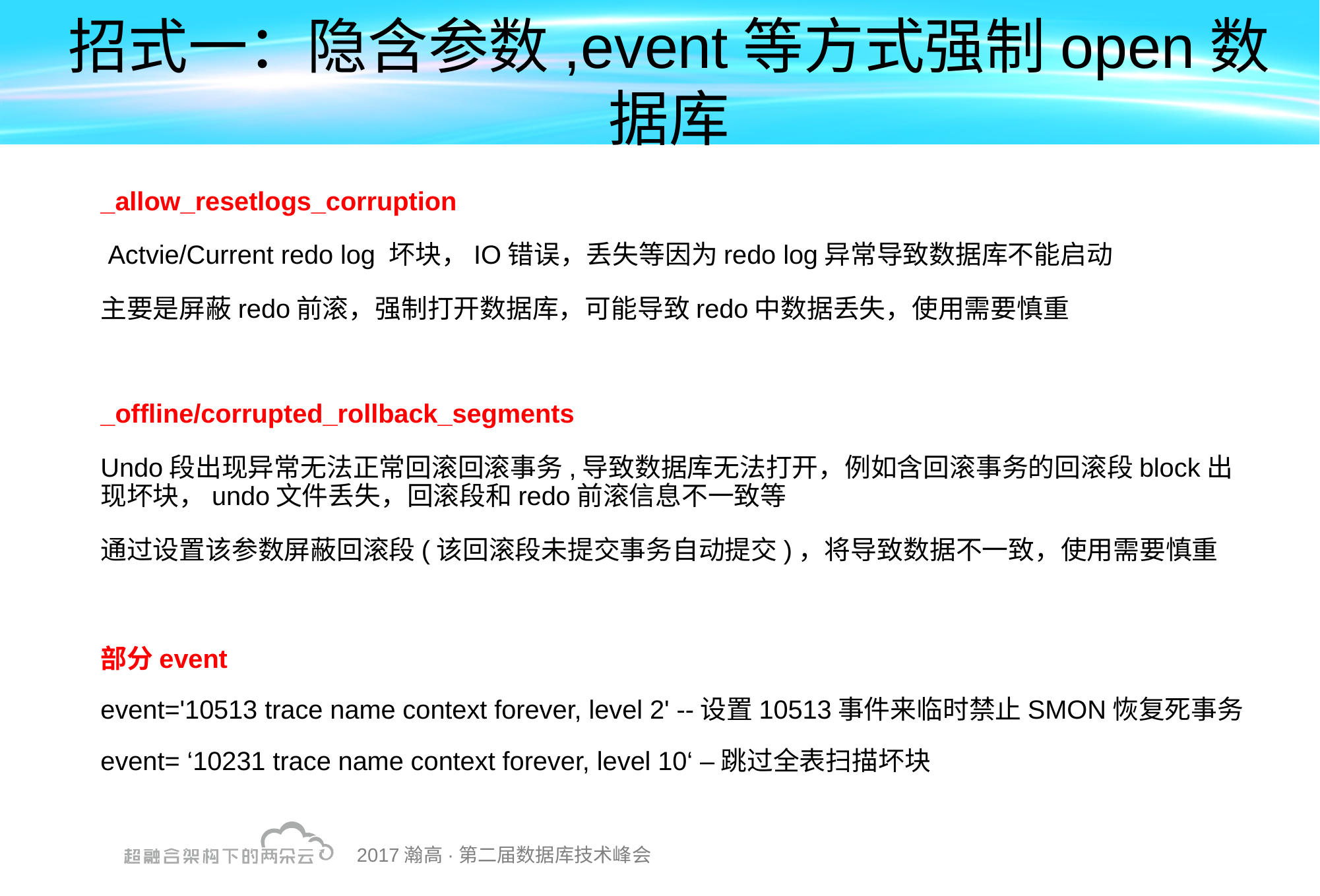

# 招式一：隐含参数,event等方式强制open数据库
_allow_resetlogs_corruption
 Actvie/Current redo log 坏块，IO错误，丢失等因为redo log异常导致数据库不能启动
主要是屏蔽redo前滚，强制打开数据库，可能导致redo中数据丢失，使用需要慎重

_offline/corrupted_rollback_segments
Undo段出现异常无法正常回滚回滚事务,导致数据库无法打开，例如含回滚事务的回滚段block出现坏块，undo文件丢失，回滚段和redo前滚信息不一致等
通过设置该参数屏蔽回滚段(该回滚段未提交事务自动提交)，将导致数据不一致，使用需要慎重

部分event
event='10513 trace name context forever, level 2' --设置10513事件来临时禁止SMON恢复死事务
event= ‘10231 trace name context forever, level 10‘ –跳过全表扫描坏块